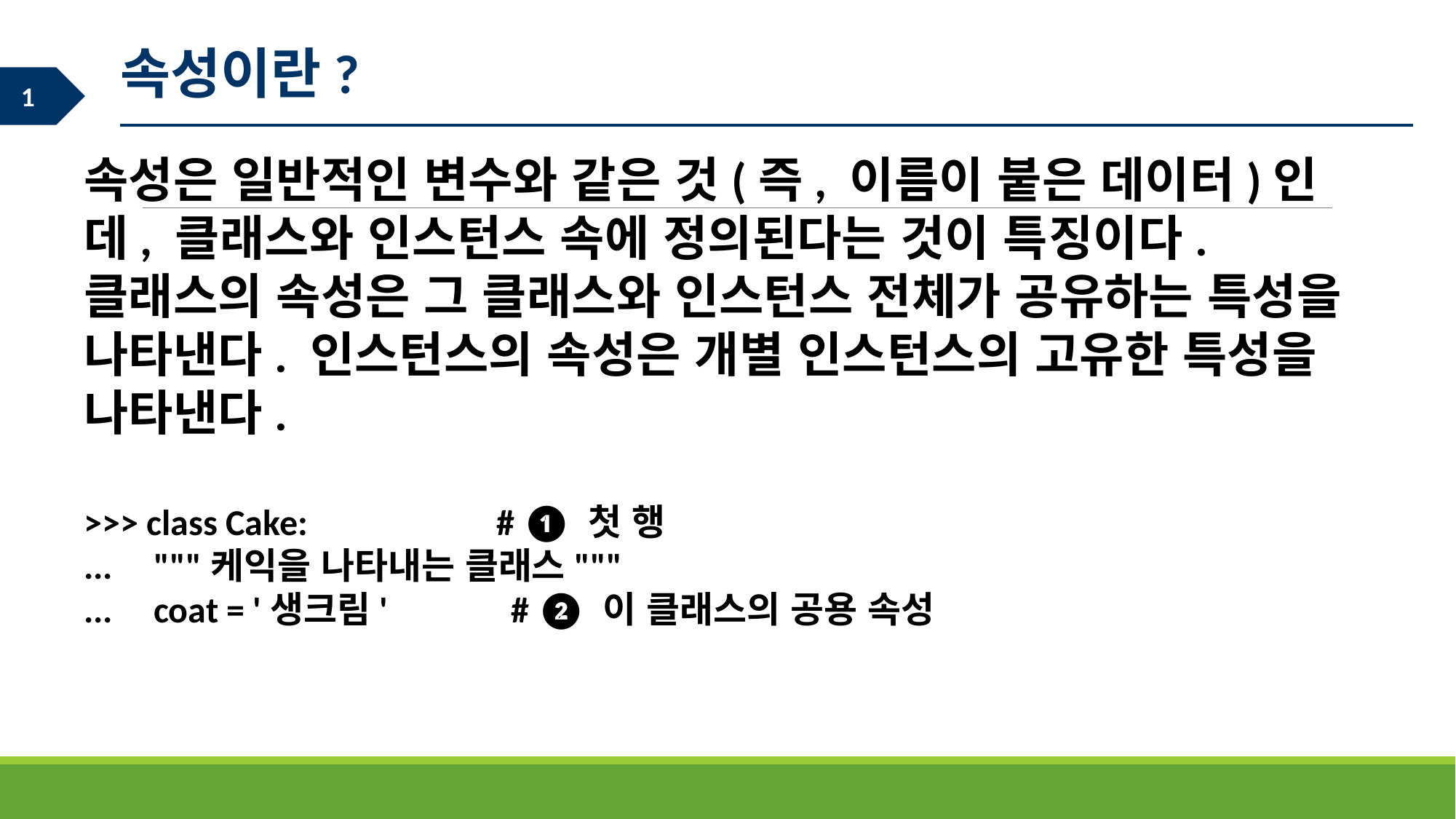

속성이란?
속성은 일반적인 변수와 같은 것(즉, 이름이 붙은 데이터)인데, 클래스와 인스턴스 속에 정의된다는 것이 특징이다. 클래스의 속성은 그 클래스와 인스턴스 전체가 공유하는 특성을 나타낸다. 인스턴스의 속성은 개별 인스턴스의 고유한 특성을 나타낸다.

>>> class Cake:                       # ❶ 첫 행
...     """케익을 나타내는 클래스"""
...     coat = '생크림'               # ❷ 이 클래스의 공용 속성